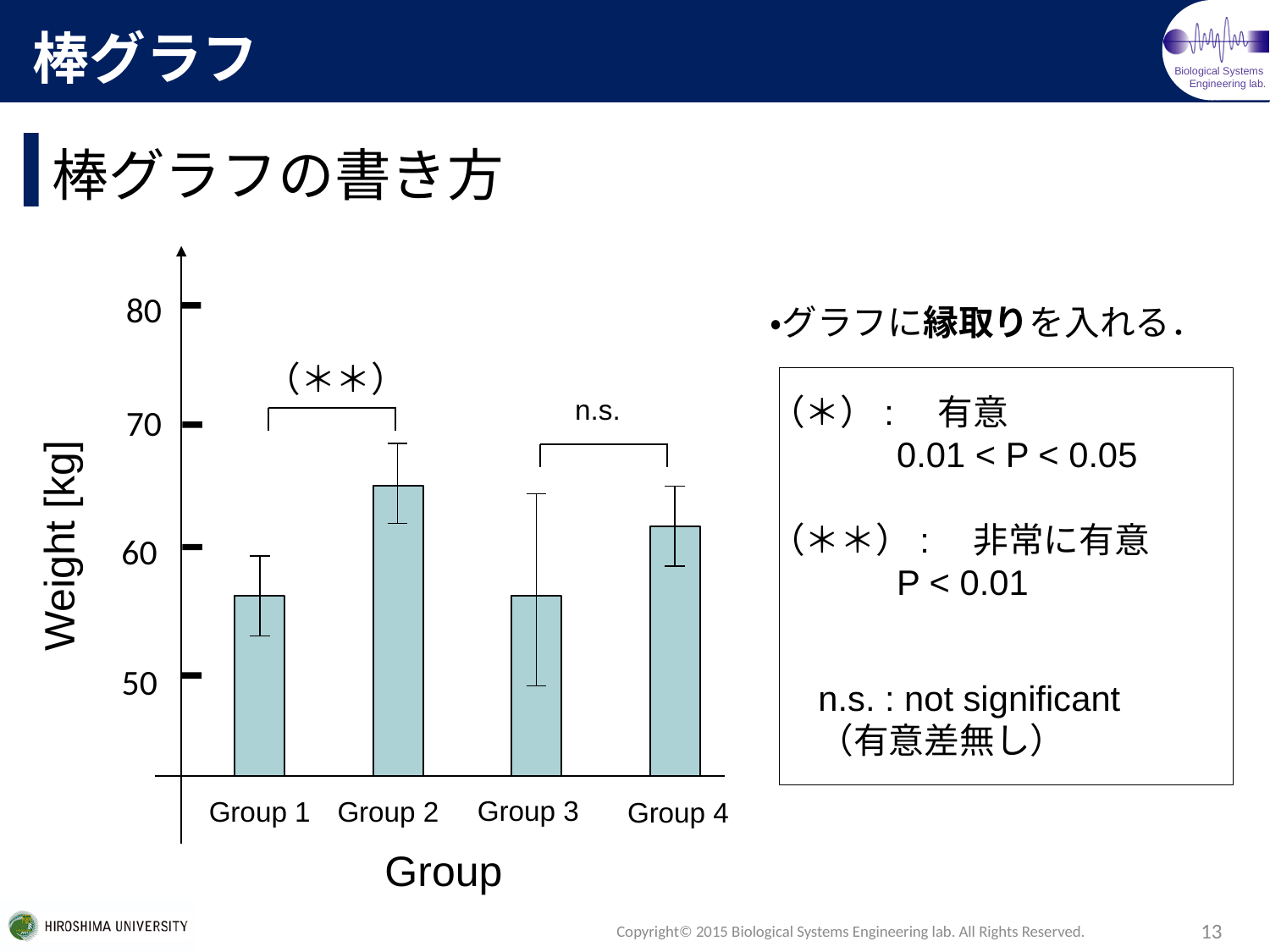

棒グラフ

棒グラフの書き方
・グラフに縁取りを入れる．
80
70
60
50
（＊＊）

（＊）:　有意
	0.01 < P < 0.05
（＊＊）:　非常に有意
	P < 0.01
n.s.
Weight [kg]

n.s. : not significant （有意差無し）
Group 3
Group 1
Group 2
Group 4
Group
Copyright© 2015 Biological Systems Engineering lab. All Rights Reserved.
13